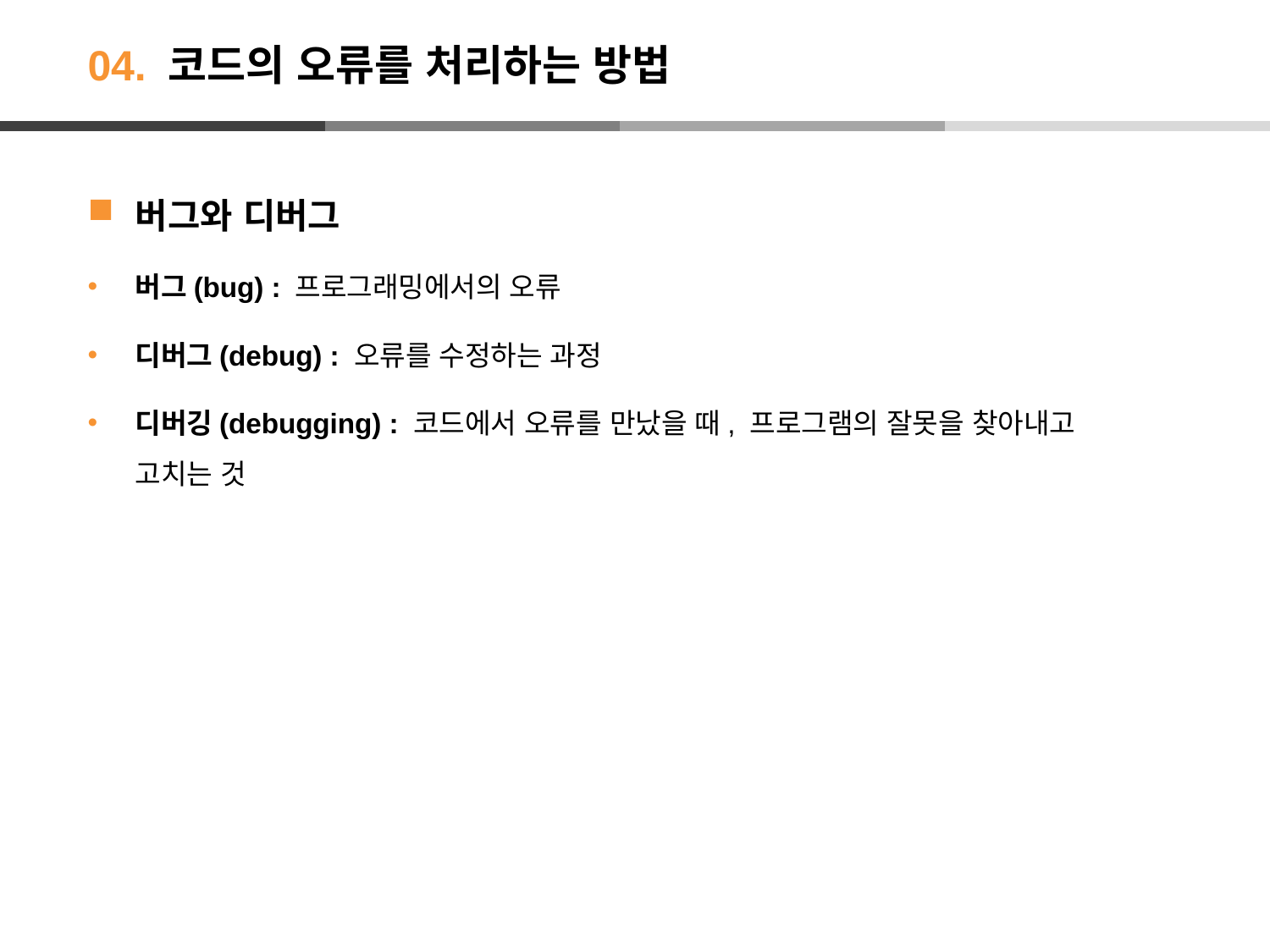

# 04. 코드의 오류를 처리하는 방법
버그와 디버그
버그(bug) : 프로그래밍에서의 오류
디버그(debug) : 오류를 수정하는 과정
디버깅(debugging) : 코드에서 오류를 만났을 때, 프로그램의 잘못을 찾아내고 고치는 것